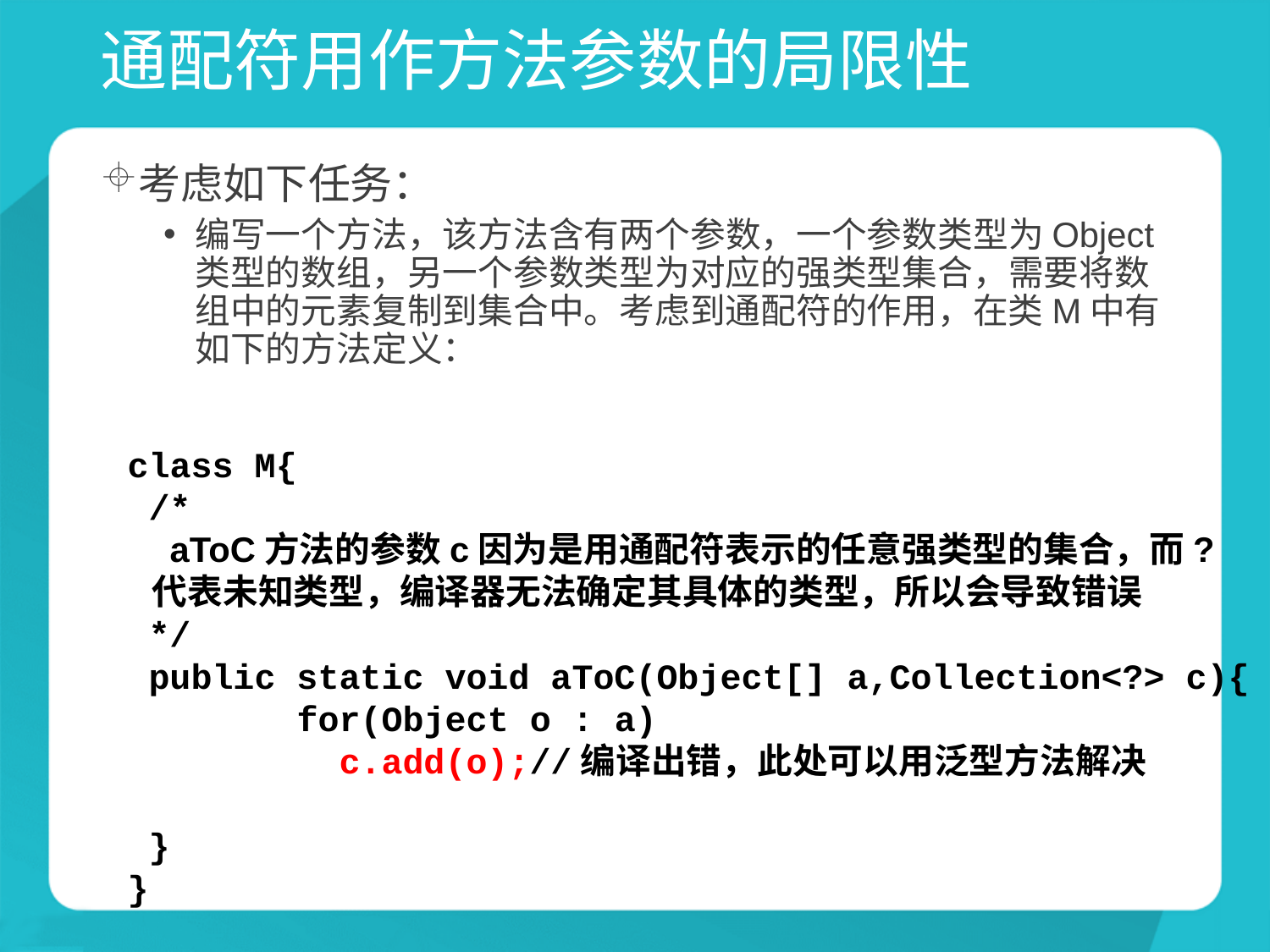

# 通配符用作方法参数的局限性
考虑如下任务：
编写一个方法，该方法含有两个参数，一个参数类型为Object类型的数组，另一个参数类型为对应的强类型集合，需要将数组中的元素复制到集合中。考虑到通配符的作用，在类M中有如下的方法定义：
class M{
 /*
  aToC方法的参数c因为是用通配符表示的任意强类型的集合，而?
  代表未知类型，编译器无法确定其具体的类型，所以会导致错误
 */
 public static void aToC(Object[] a,Collection<?> c){
        for(Object o : a)
          c.add(o);//编译出错，此处可以用泛型方法解决

 }
}